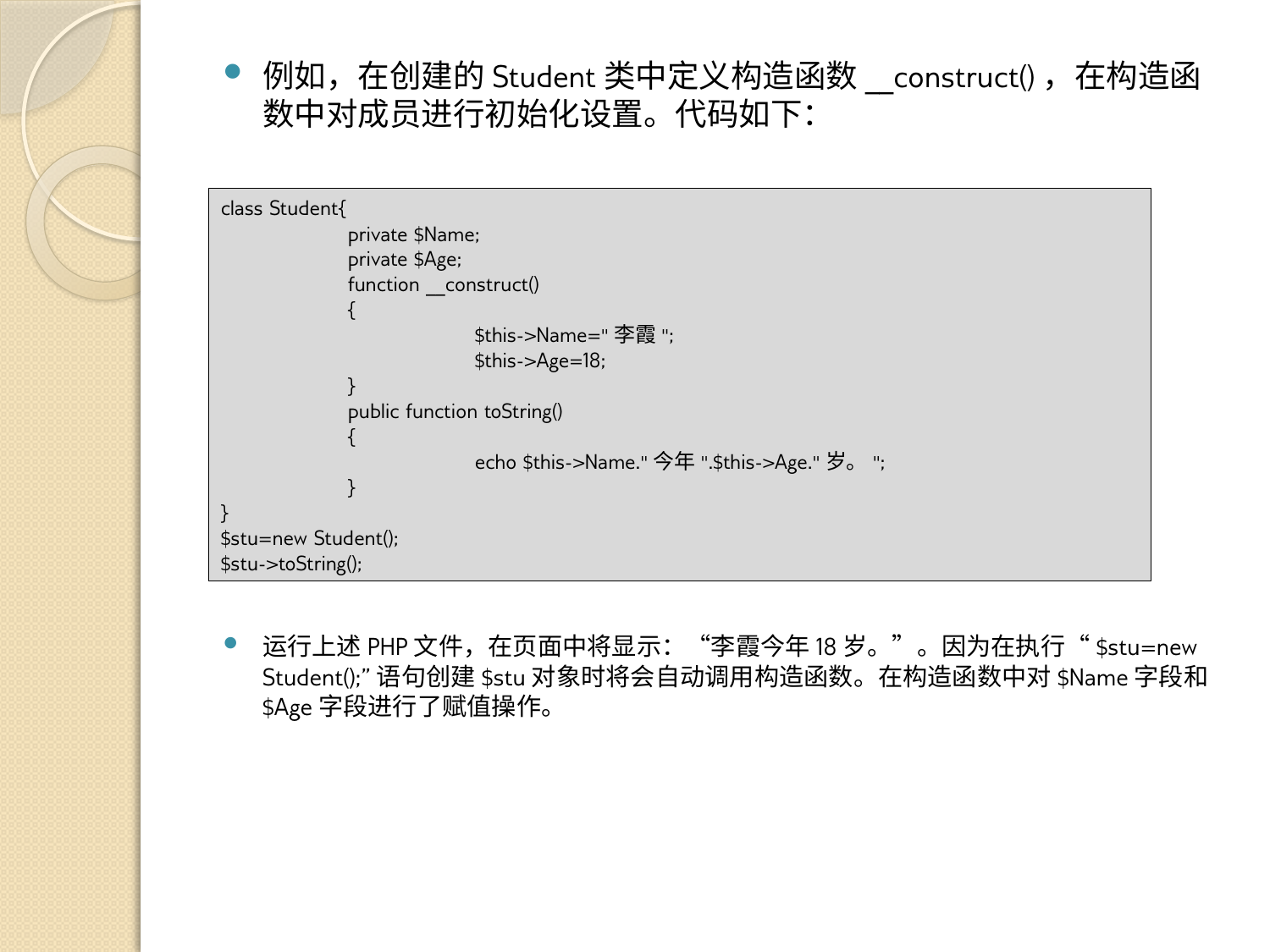

例如，在创建的Student类中定义构造函数__construct()，在构造函数中对成员进行初始化设置。代码如下：
class Student{
	private $Name;
	private $Age;
	function __construct()
	{
		$this->Name="李霞";
		$this->Age=18;
	}
	public function toString()
	{
		echo $this->Name."今年".$this->Age."岁。";
	}
}
$stu=new Student();
$stu->toString();
运行上述PHP文件，在页面中将显示：“李霞今年18岁。”。因为在执行“$stu=new Student();”语句创建$stu对象时将会自动调用构造函数。在构造函数中对$Name字段和$Age字段进行了赋值操作。